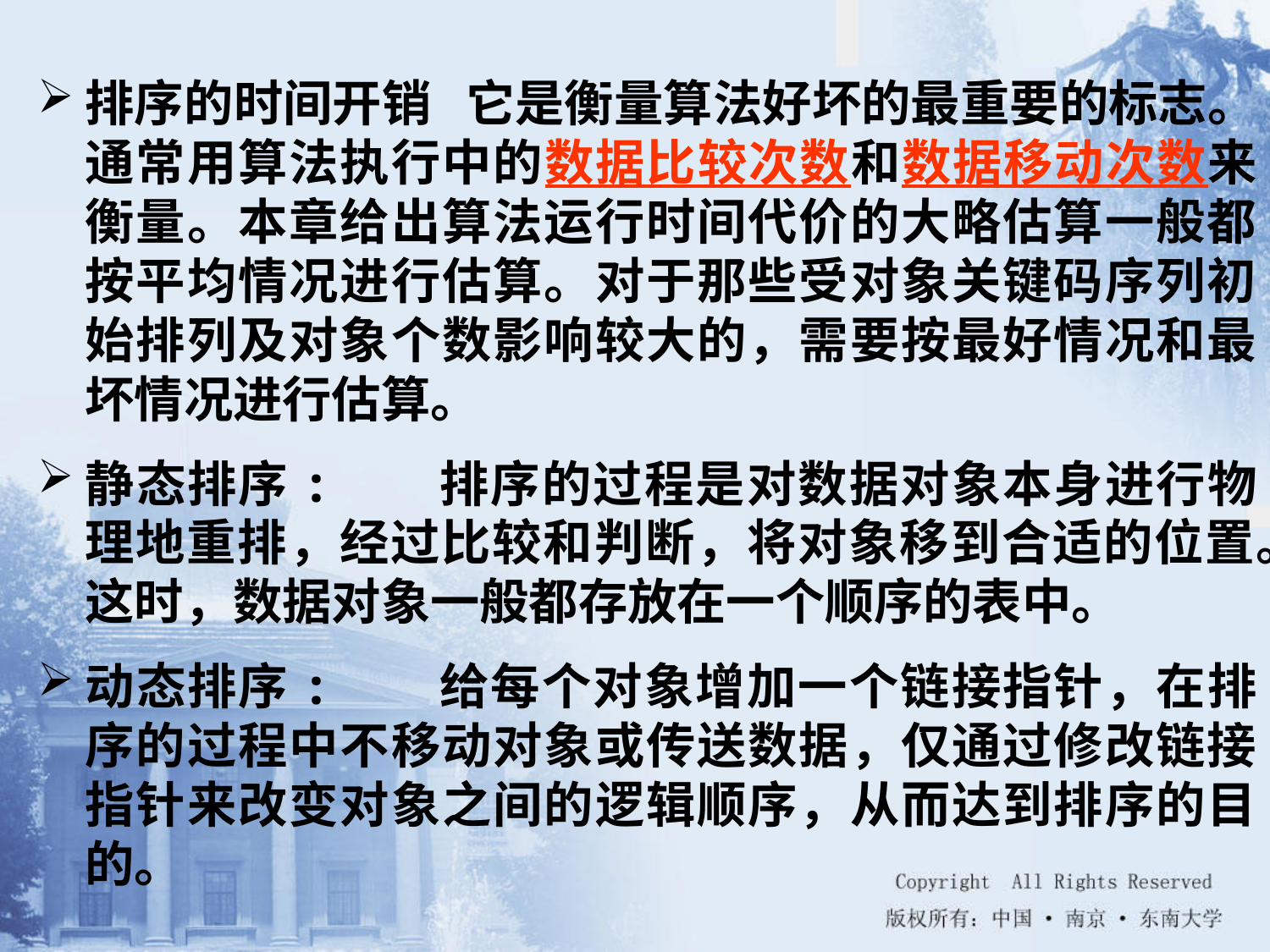

排序的时间开销   它是衡量算法好坏的最重要的标志。通常用算法执行中的数据比较次数和数据移动次数来衡量。本章给出算法运行时间代价的大略估算一般都按平均情况进行估算。对于那些受对象关键码序列初始排列及对象个数影响较大的，需要按最好情况和最坏情况进行估算。
静态排序:   排序的过程是对数据对象本身进行物理地重排，经过比较和判断，将对象移到合适的位置。这时，数据对象一般都存放在一个顺序的表中。
动态排序:   给每个对象增加一个链接指针，在排序的过程中不移动对象或传送数据，仅通过修改链接指针来改变对象之间的逻辑顺序，从而达到排序的目的。